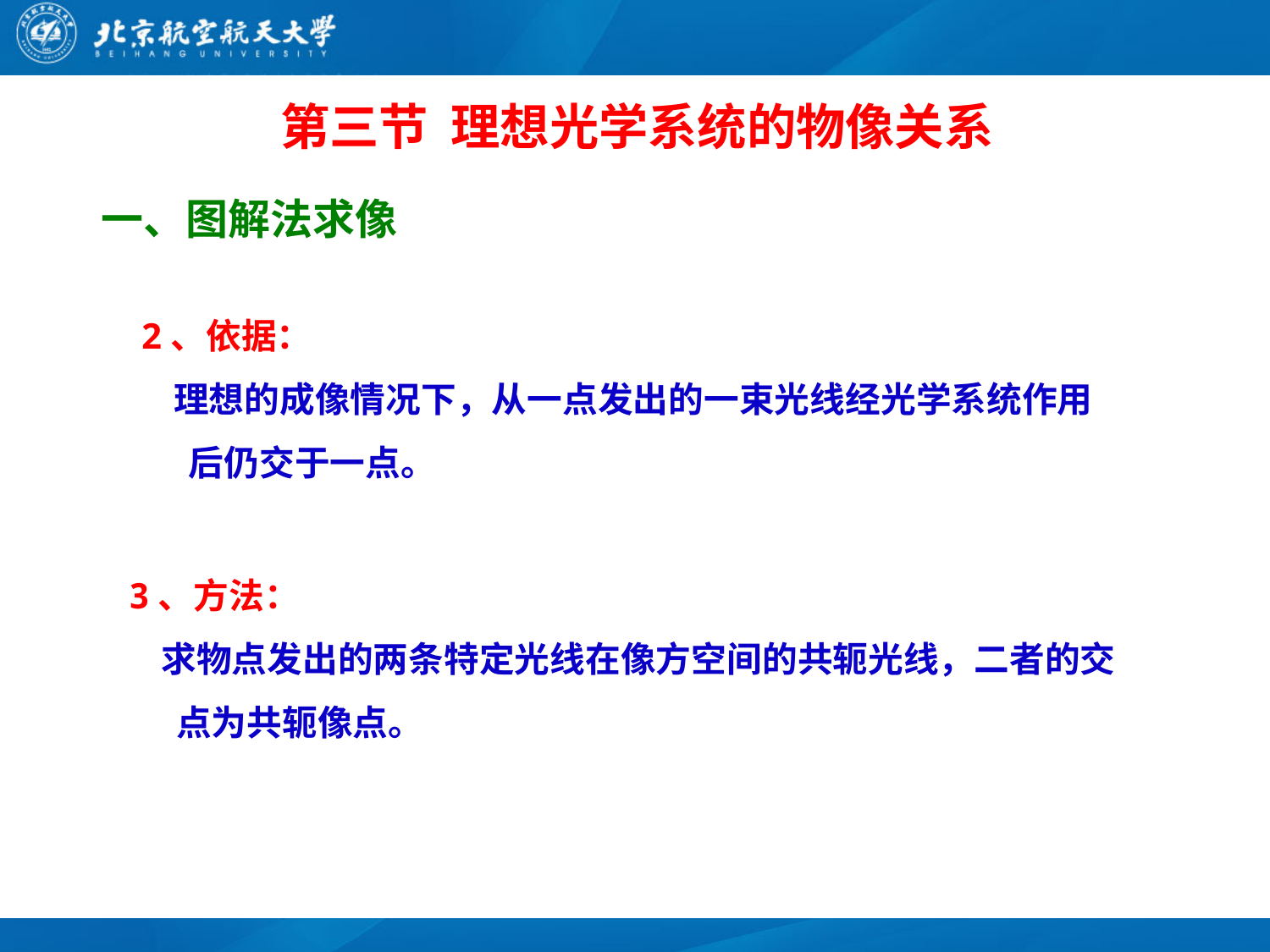

第三节  理想光学系统的物像关系
# 第三节  理想光学系统的物像关系
一、图解法求像
2、依据：
   理想的成像情况下，从一点发出的一束光线经光学系统作用后仍交于一点。
3、方法：
   求物点发出的两条特定光线在像方空间的共轭光线，二者的交点为共轭像点。